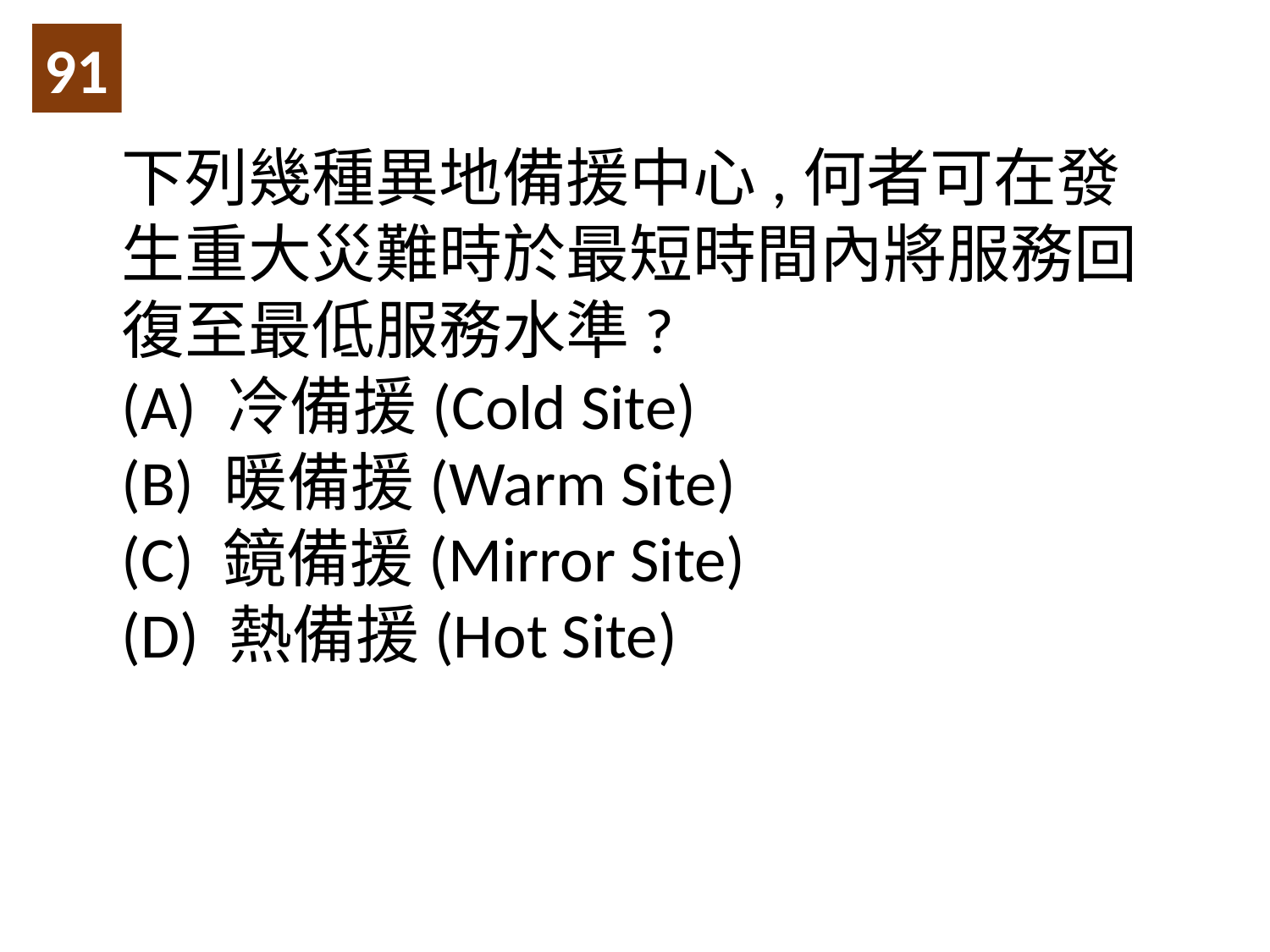

91
下列幾種異地備援中心,何者可在發生重大災難時於最短時間內將服務回復至最低服務水準?
(A) 冷備援(Cold Site)
(B) 暖備援(Warm Site)
(C) 鏡備援(Mirror Site)
(D) 熱備援(Hot Site)